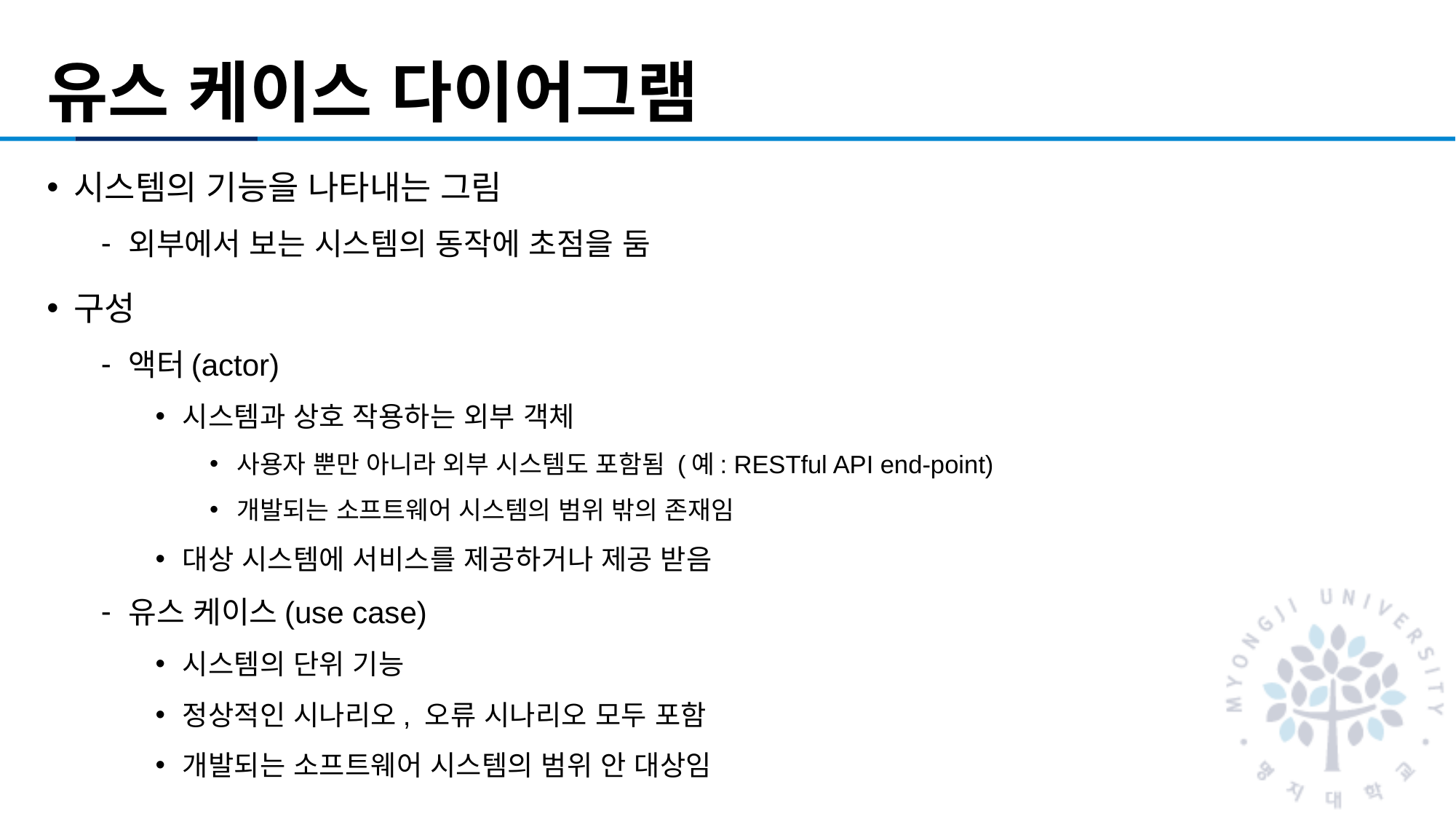

# 유스 케이스 다이어그램
시스템의 기능을 나타내는 그림
외부에서 보는 시스템의 동작에 초점을 둠
구성
액터(actor)
시스템과 상호 작용하는 외부 객체
사용자 뿐만 아니라 외부 시스템도 포함됨 (예: RESTful API end-point)
개발되는 소프트웨어 시스템의 범위 밖의 존재임
대상 시스템에 서비스를 제공하거나 제공 받음
유스 케이스(use case)
시스템의 단위 기능
정상적인 시나리오, 오류 시나리오 모두 포함
개발되는 소프트웨어 시스템의 범위 안 대상임